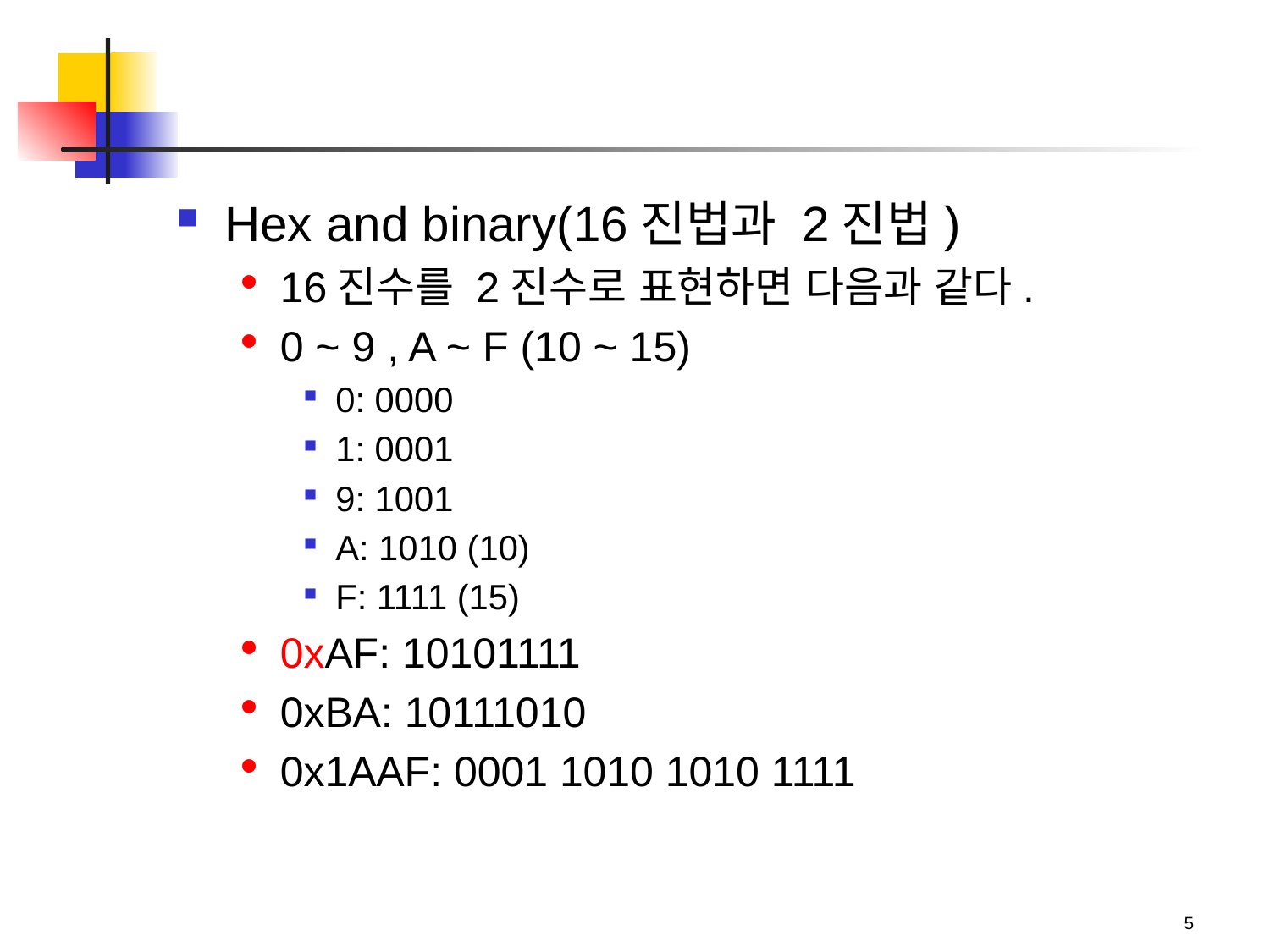

#
Hex and binary(16진법과 2진법)
16진수를 2진수로 표현하면 다음과 같다.
0 ~ 9 , A ~ F (10 ~ 15)
0: 0000
1: 0001
9: 1001
A: 1010 (10)
F: 1111 (15)
0xAF: 10101111
0xBA: 10111010
0x1AAF: 0001 1010 1010 1111

5